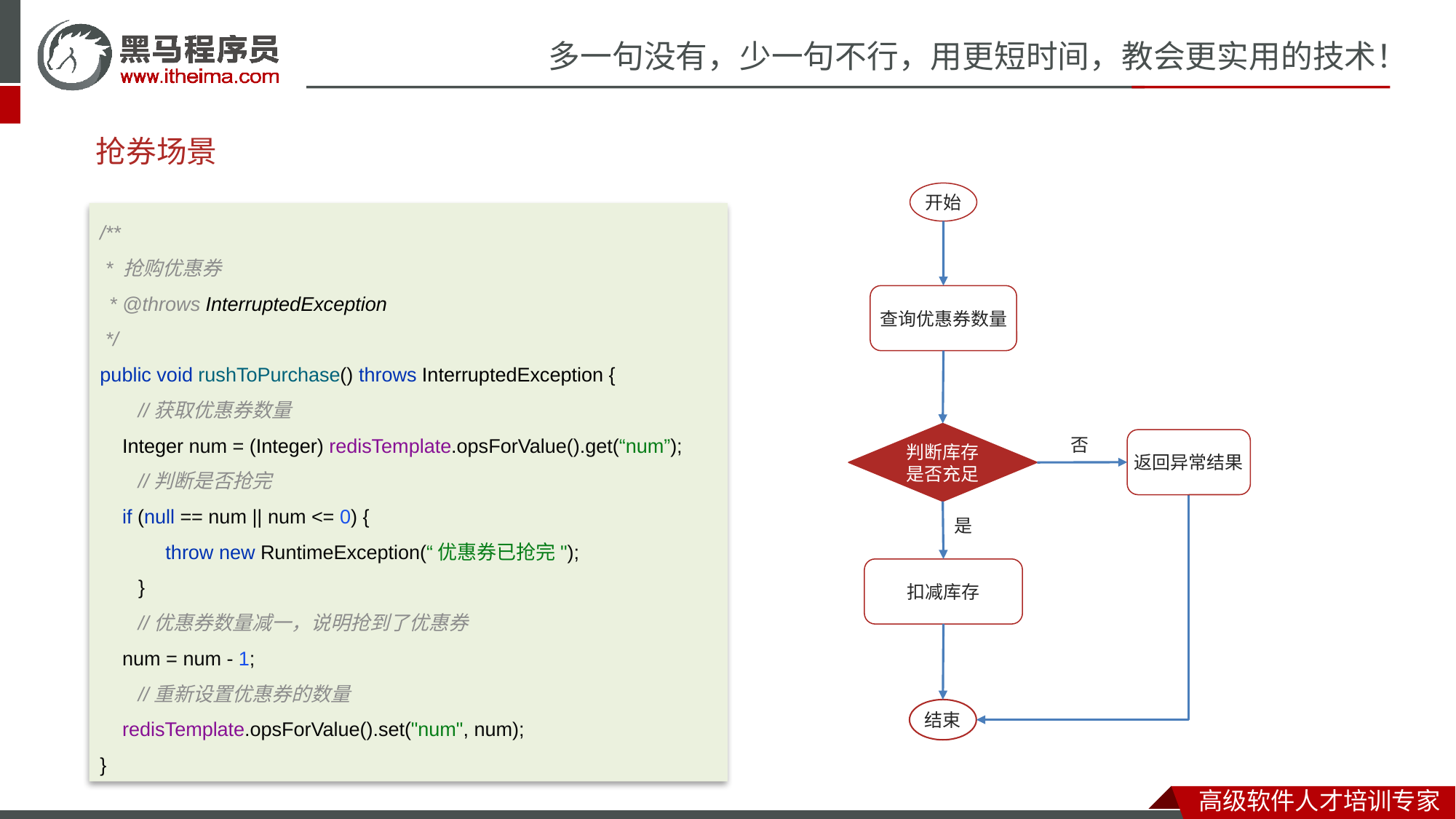

# 抢券场景
开始
/**
 * 抢购优惠券
 * @throws InterruptedException
 */
public void rushToPurchase() throws InterruptedException {
       //获取优惠券数量
    Integer num = (Integer) redisTemplate.opsForValue().get(“num”);
       //判断是否抢完
    if (null == num || num <= 0) {
            throw new RuntimeException(“优惠券已抢完");
       }
       //优惠券数量减一，说明抢到了优惠券
    num = num - 1;
       //重新设置优惠券的数量
    redisTemplate.opsForValue().set("num", num);
}
查询优惠券数量
否
返回异常结果
判断库存
是否充足
是
扣减库存
结束